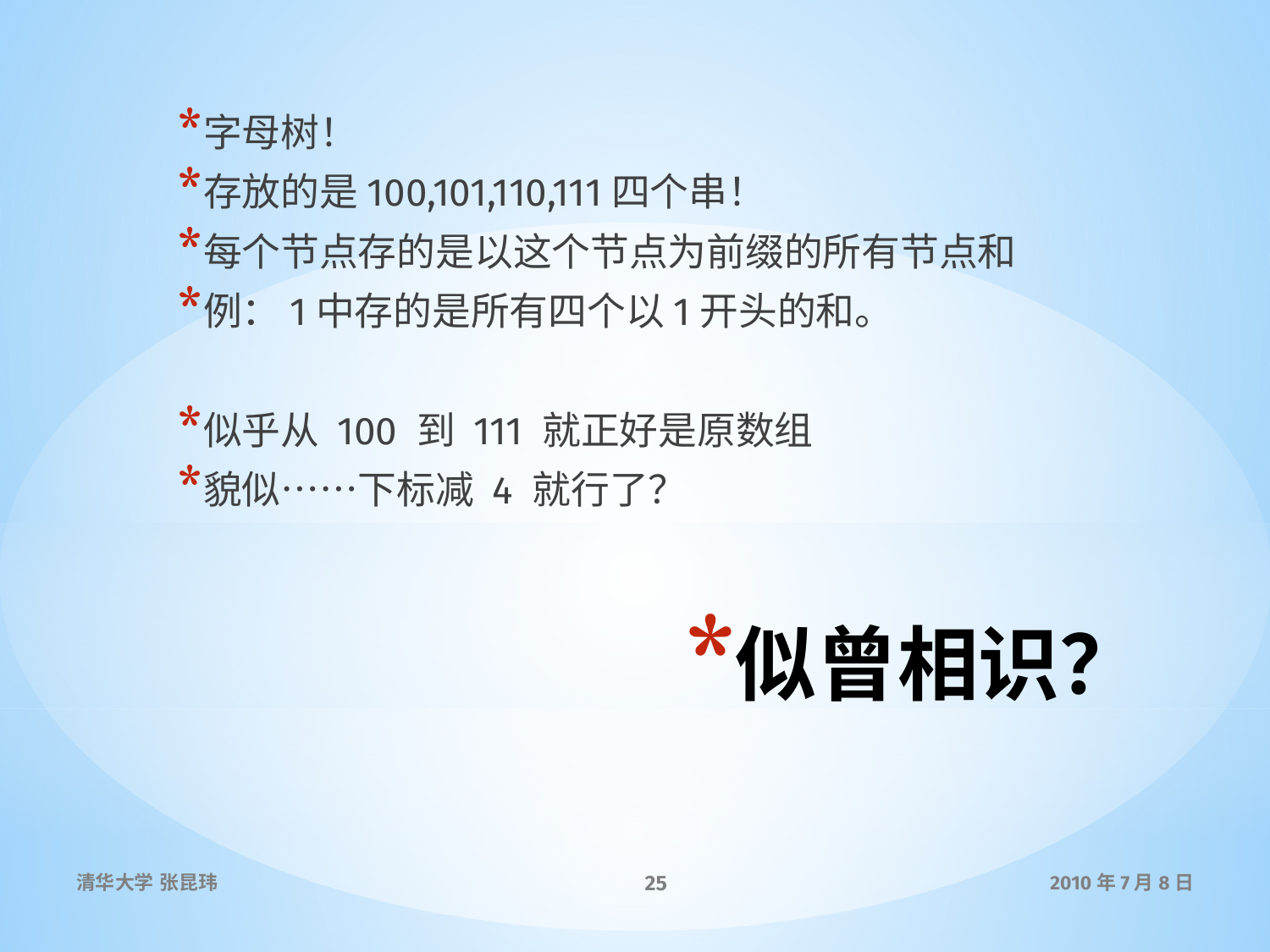

字母树！
存放的是100,101,110,111四个串！
每个节点存的是以这个节点为前缀的所有节点和
例：1中存的是所有四个以1开头的和。

似乎从 100 到 111 就正好是原数组
貌似……下标减 4 就行了？
# 似曾相识？
清华大学 张昆玮
25
2010年7月8日